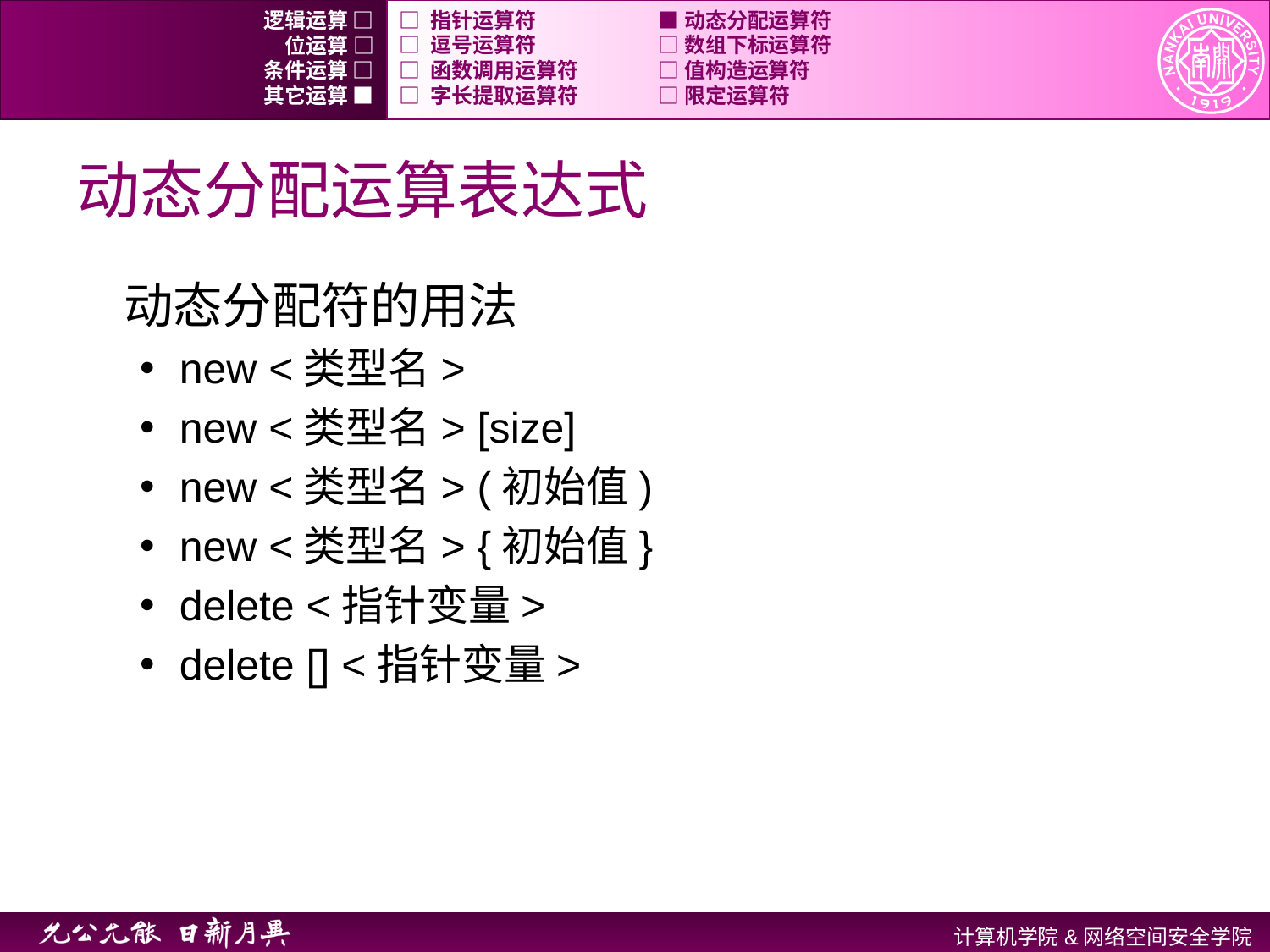

逻辑运算 □
□ 指针运算符	 ■ 动态分配运算符
位运算 □
□ 逗号运算符	 □ 数组下标运算符
条件运算 □
□ 函数调用运算符	 □ 值构造运算符
其它运算 ■
□ 字长提取运算符	 □ 限定运算符

# 动态分配运算表达式
动态分配符的用法
new <类型名>
new <类型名> [size]
new <类型名> (初始值)
new <类型名> {初始值}
delete <指针变量>
delete [] <指针变量>